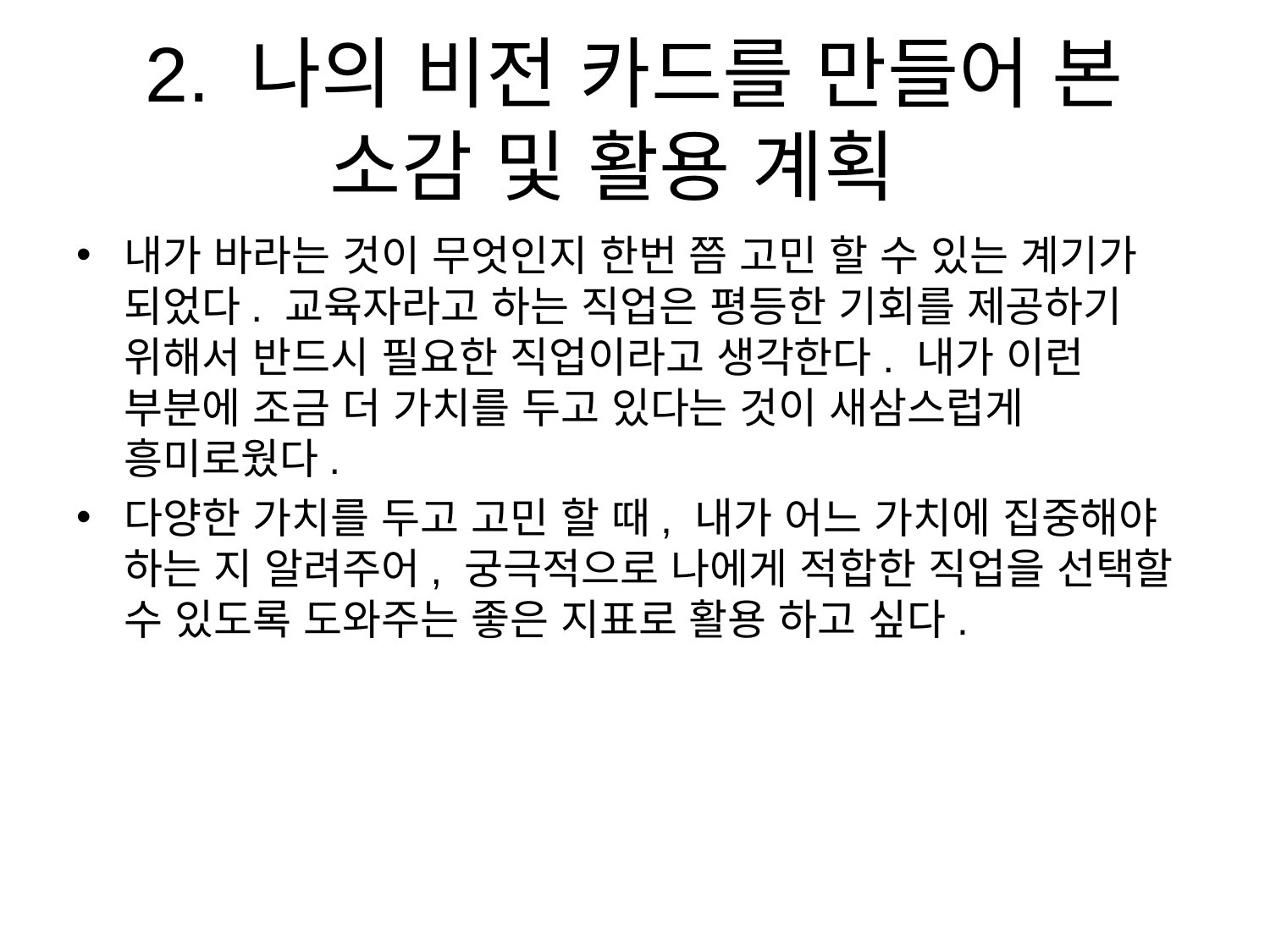

# 2. 나의 비전 카드를 만들어 본 소감 및 활용 계획
내가 바라는 것이 무엇인지 한번 쯤 고민 할 수 있는 계기가 되었다. 교육자라고 하는 직업은 평등한 기회를 제공하기 위해서 반드시 필요한 직업이라고 생각한다. 내가 이런 부분에 조금 더 가치를 두고 있다는 것이 새삼스럽게 흥미로웠다.
다양한 가치를 두고 고민 할 때, 내가 어느 가치에 집중해야 하는 지 알려주어, 궁극적으로 나에게 적합한 직업을 선택할 수 있도록 도와주는 좋은 지표로 활용 하고 싶다.